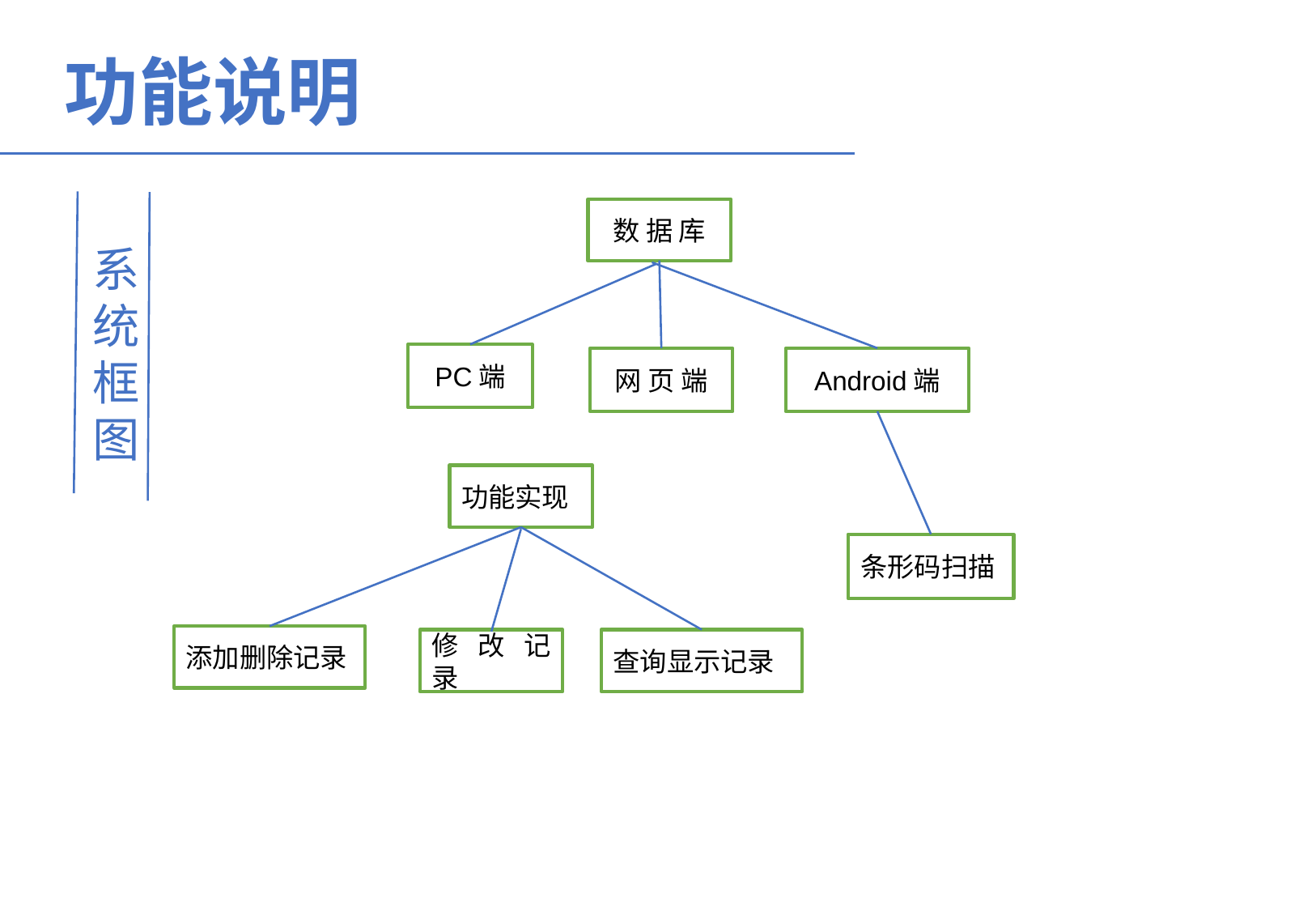

功能说明
数 据 库
系统框图
PC端
网 页 端
Android端
功能实现
条形码扫描
添加删除记录
修 改 记 录
查询显示记录